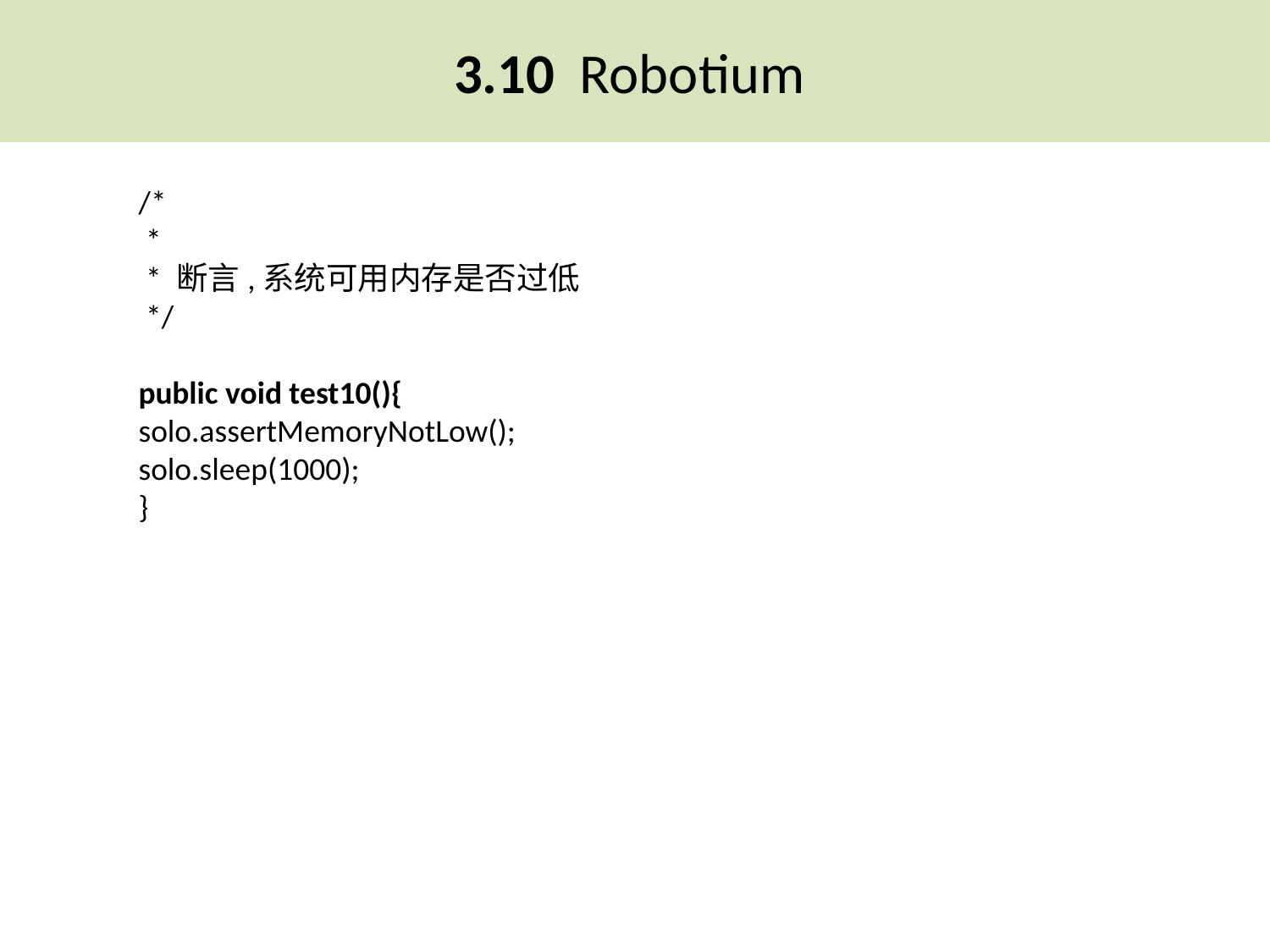

3.10  Robotium

/*
 *
 * 断言,系统可用内存是否过低
 */

public void test10(){
solo.assertMemoryNotLow();
solo.sleep(1000);
}